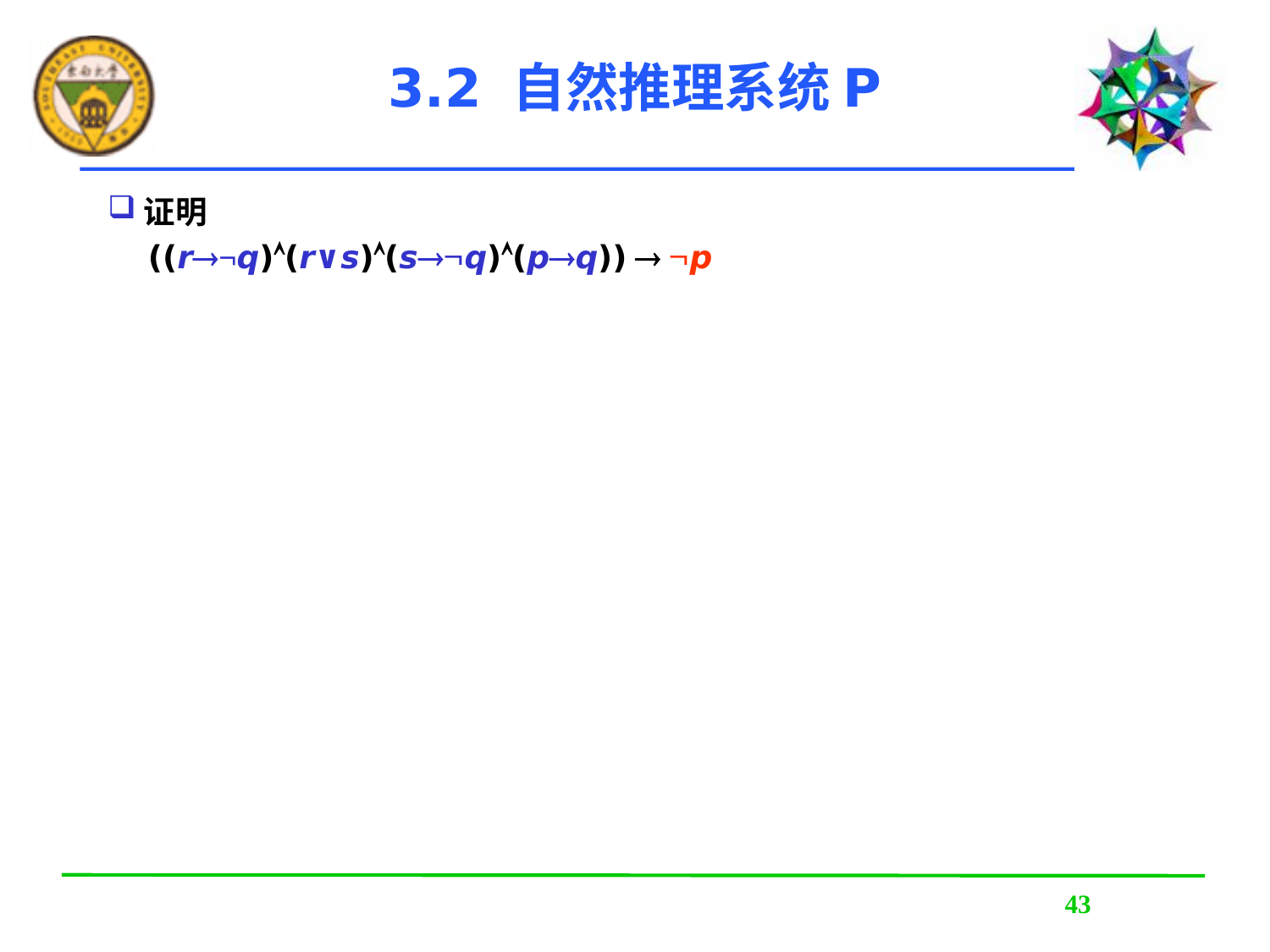

# 3.2 自然推理系统P
证明
     ((r→¬q)∧(r∨s)∧(s→¬q)∧(p→q)) → ¬p